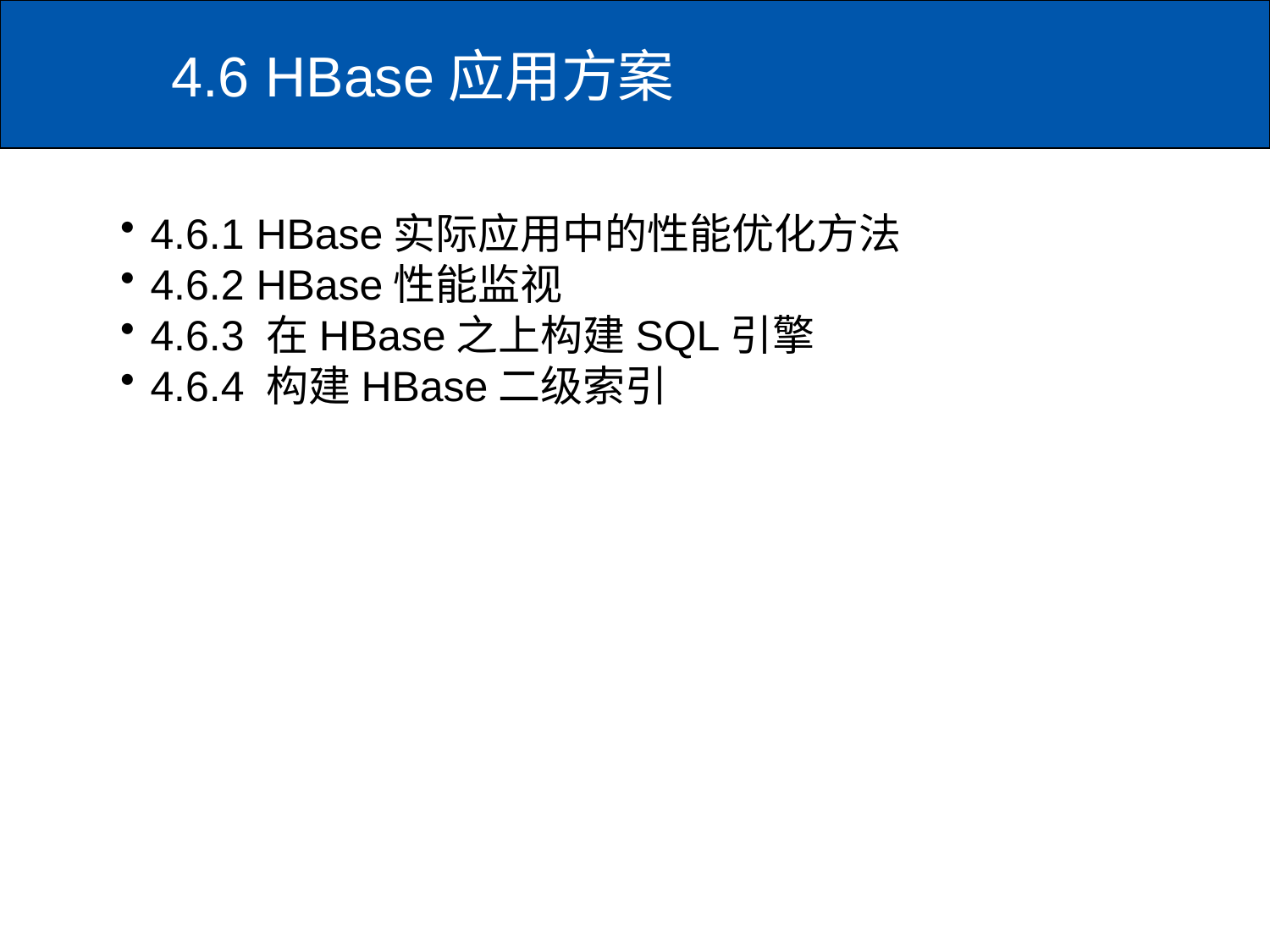

4.6 HBase应用方案
4.6.1 HBase实际应用中的性能优化方法
4.6.2 HBase性能监视
4.6.3 在HBase之上构建SQL引擎
4.6.4 构建HBase二级索引